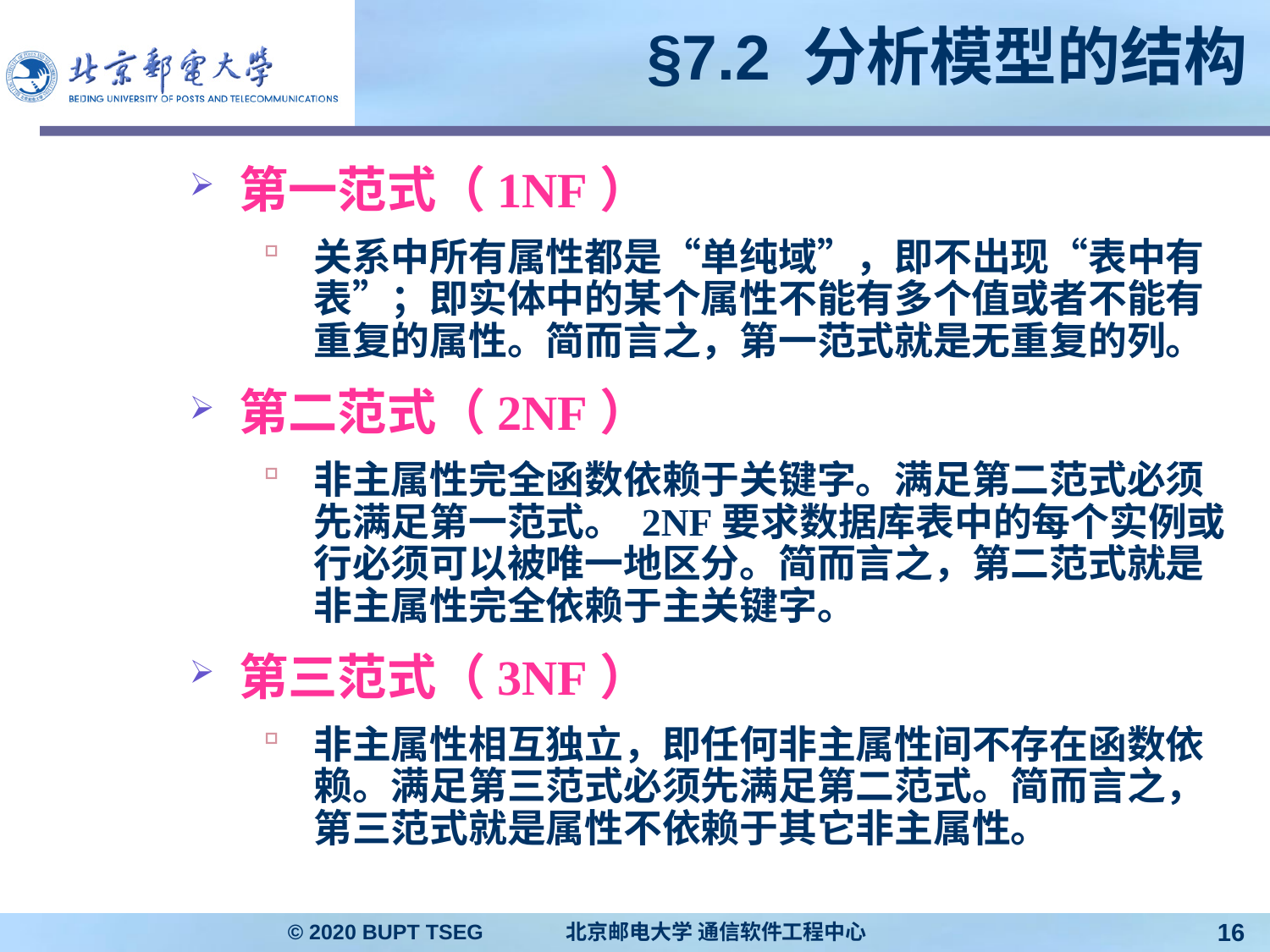

# §7.2 分析模型的结构
第一范式（1NF）
关系中所有属性都是“单纯域”，即不出现“表中有表”；即实体中的某个属性不能有多个值或者不能有重复的属性。简而言之，第一范式就是无重复的列。
第二范式（2NF）
非主属性完全函数依赖于关键字。满足第二范式必须先满足第一范式。 2NF要求数据库表中的每个实例或行必须可以被唯一地区分。简而言之，第二范式就是非主属性完全依赖于主关键字。
第三范式（3NF）
非主属性相互独立，即任何非主属性间不存在函数依赖。满足第三范式必须先满足第二范式。简而言之，第三范式就是属性不依赖于其它非主属性。
© 2020 BUPT TSEG             北京邮电大学 通信软件工程中心